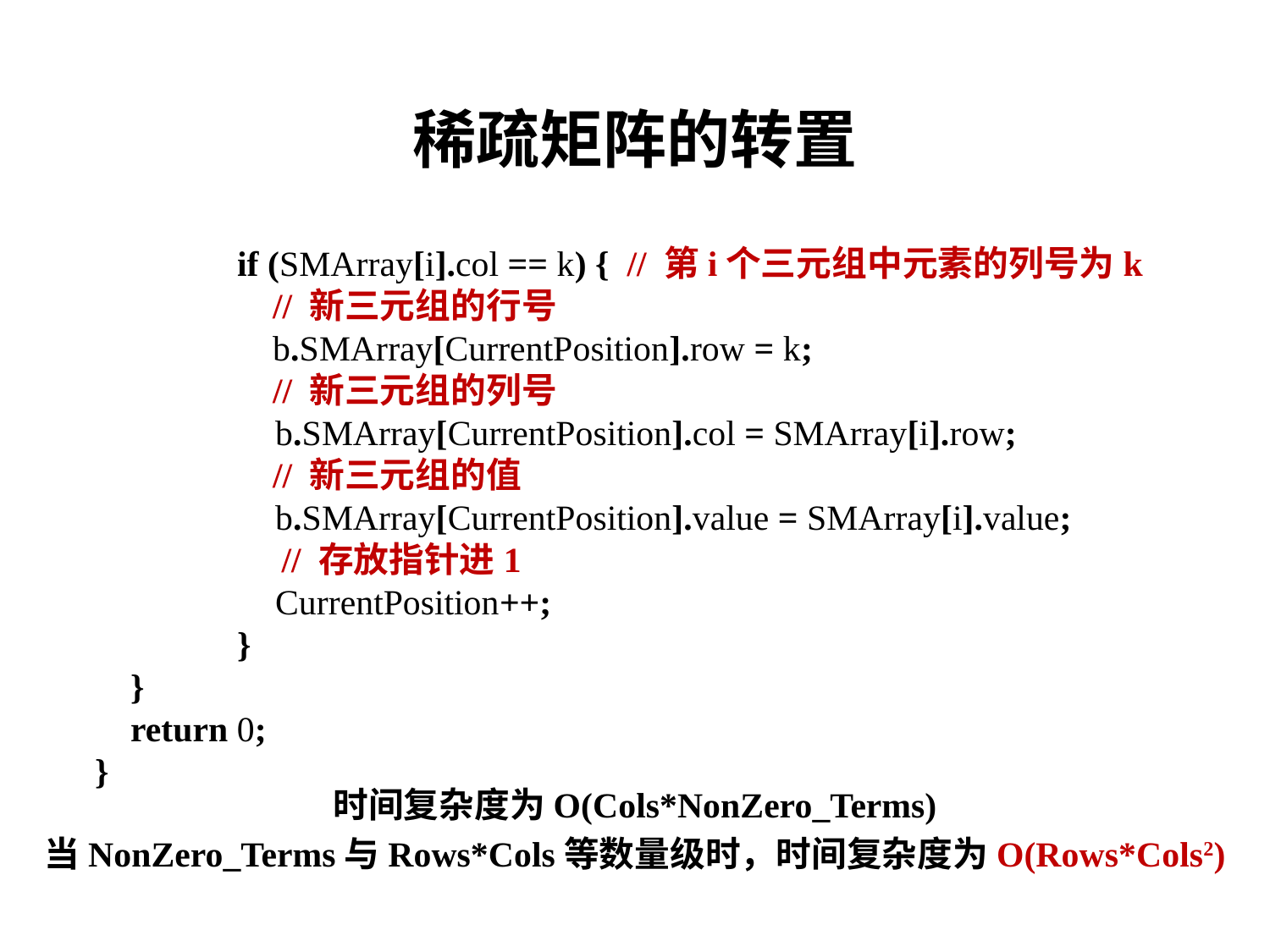

# 稀疏矩阵的转置
                if (SMArray[i].col == k) {  // 第i个三元组中元素的列号为k
                    // 新三元组的行号
                    b.SMArray[CurrentPosition].row = k;
                    // 新三元组的列号
	      b.SMArray[CurrentPosition].col = SMArray[i].row;
                    // 新三元组的值
	      b.SMArray[CurrentPosition].value = SMArray[i].value;
                     // 存放指针进1
	      CurrentPosition++;
                }
    }
    return 0;
}
时间复杂度为O(Cols*NonZero_Terms)
当NonZero_Terms与Rows*Cols等数量级时，时间复杂度为O(Rows*Cols2)